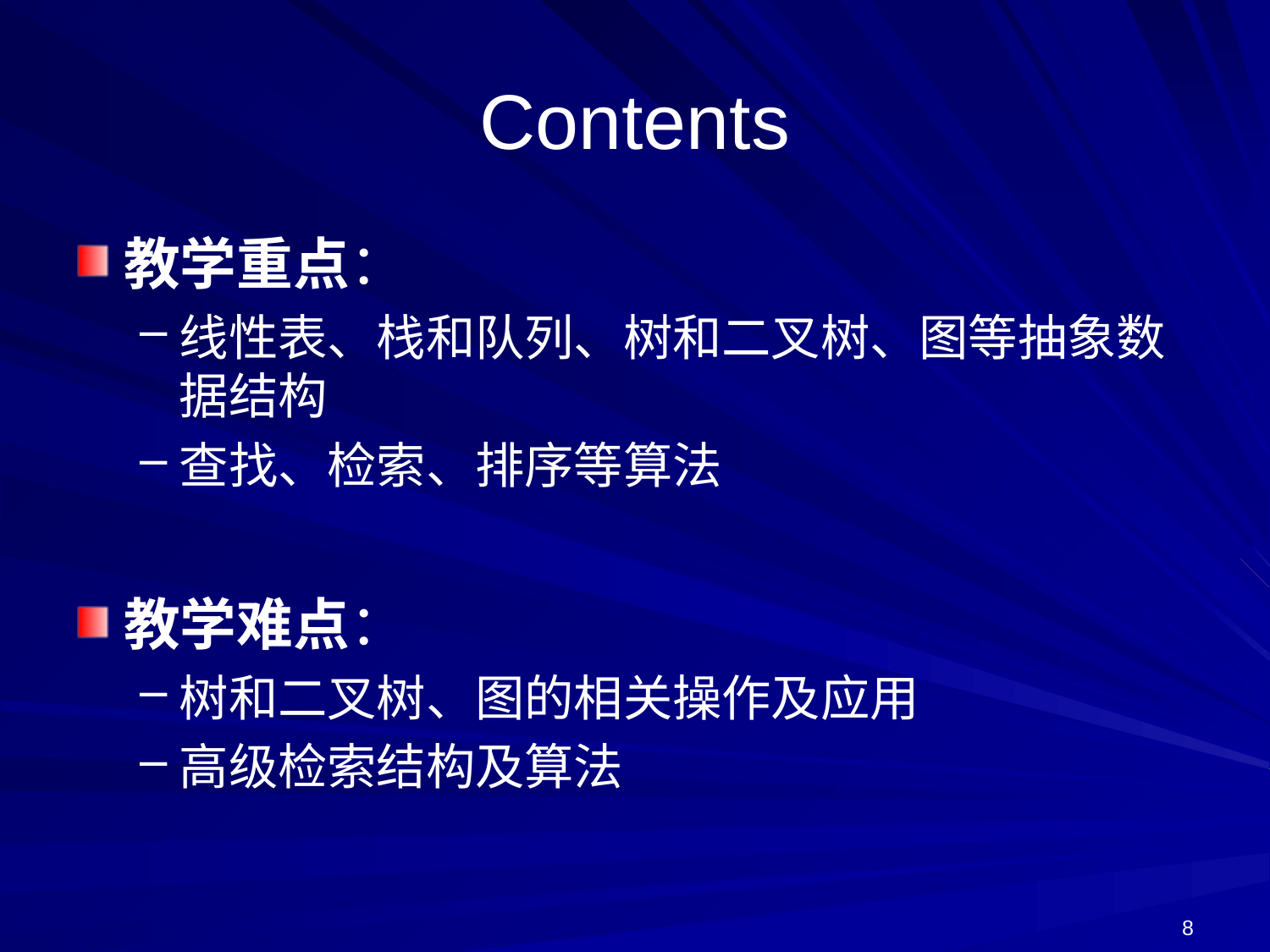

# Contents
教学重点：
线性表、栈和队列、树和二叉树、图等抽象数据结构
查找、检索、排序等算法

教学难点：
树和二叉树、图的相关操作及应用
高级检索结构及算法
8